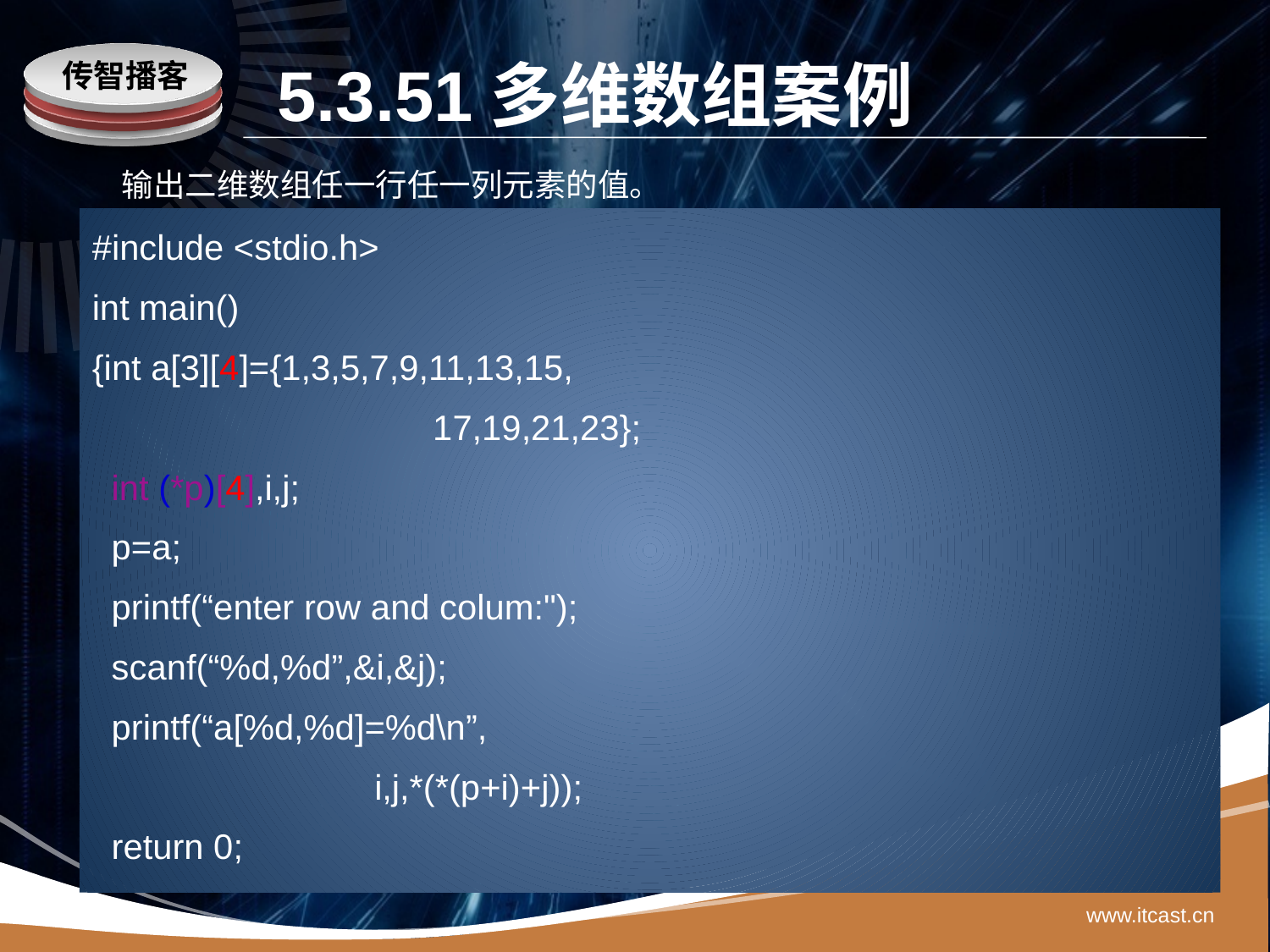

# 5.3.51多维数组案例
输出二维数组任一行任一列元素的值。
#include <stdio.h>
int main()
{int a[3][4]={1,3,5,7,9,11,13,15,
                                   17,19,21,23};
  int (*p)[4],i,j;
  p=a;
  printf(“enter row and colum:");
  scanf(“%d,%d”,&i,&j);
  printf(“a[%d,%d]=%d\n”,
                             i,j,*(*(p+i)+j));
  return 0;
}
www.itcast.cn